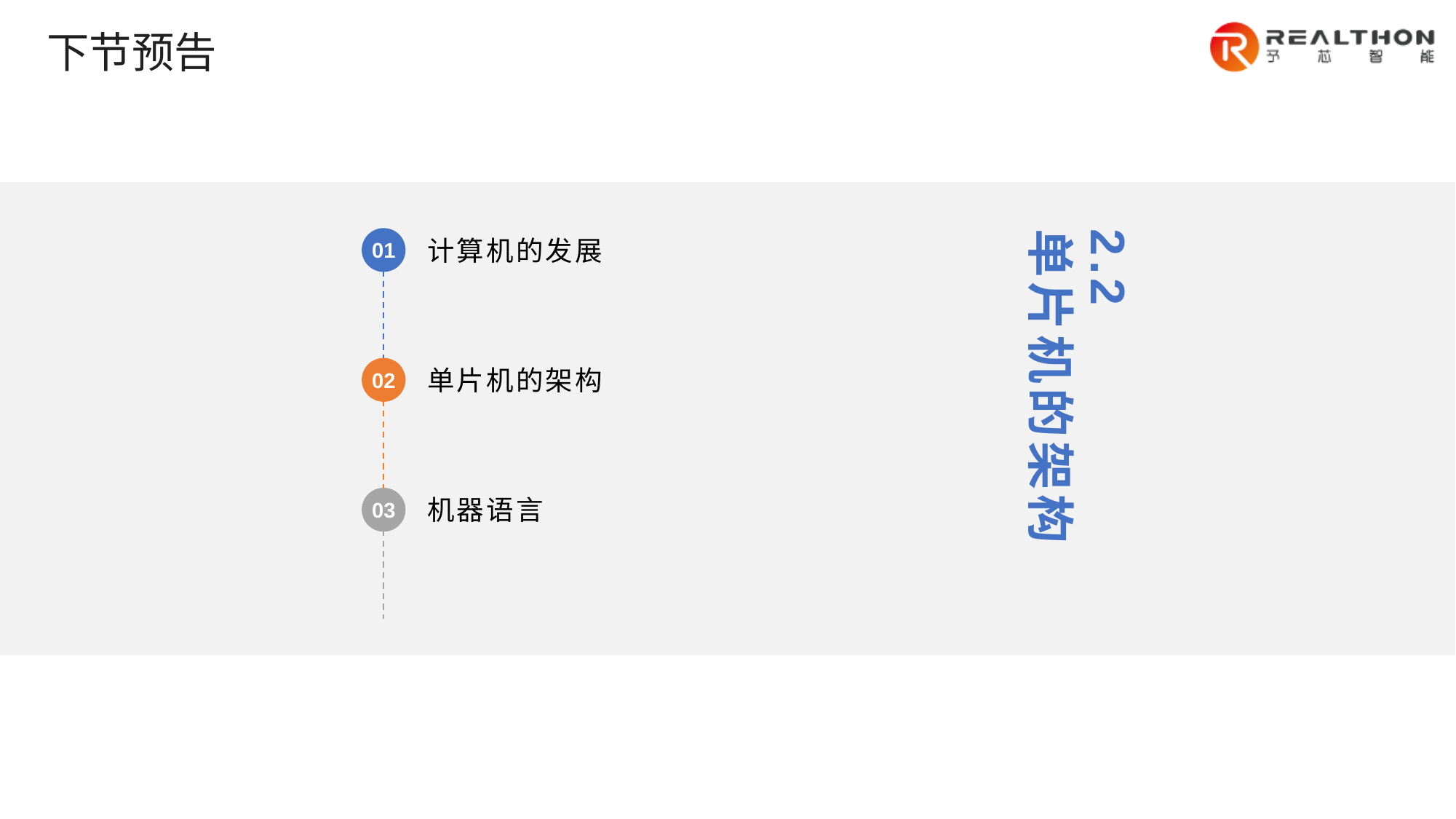

下节预告

计算机的发展

2.2
单片机的架构
01
单片机的架构
02
机器语言
03